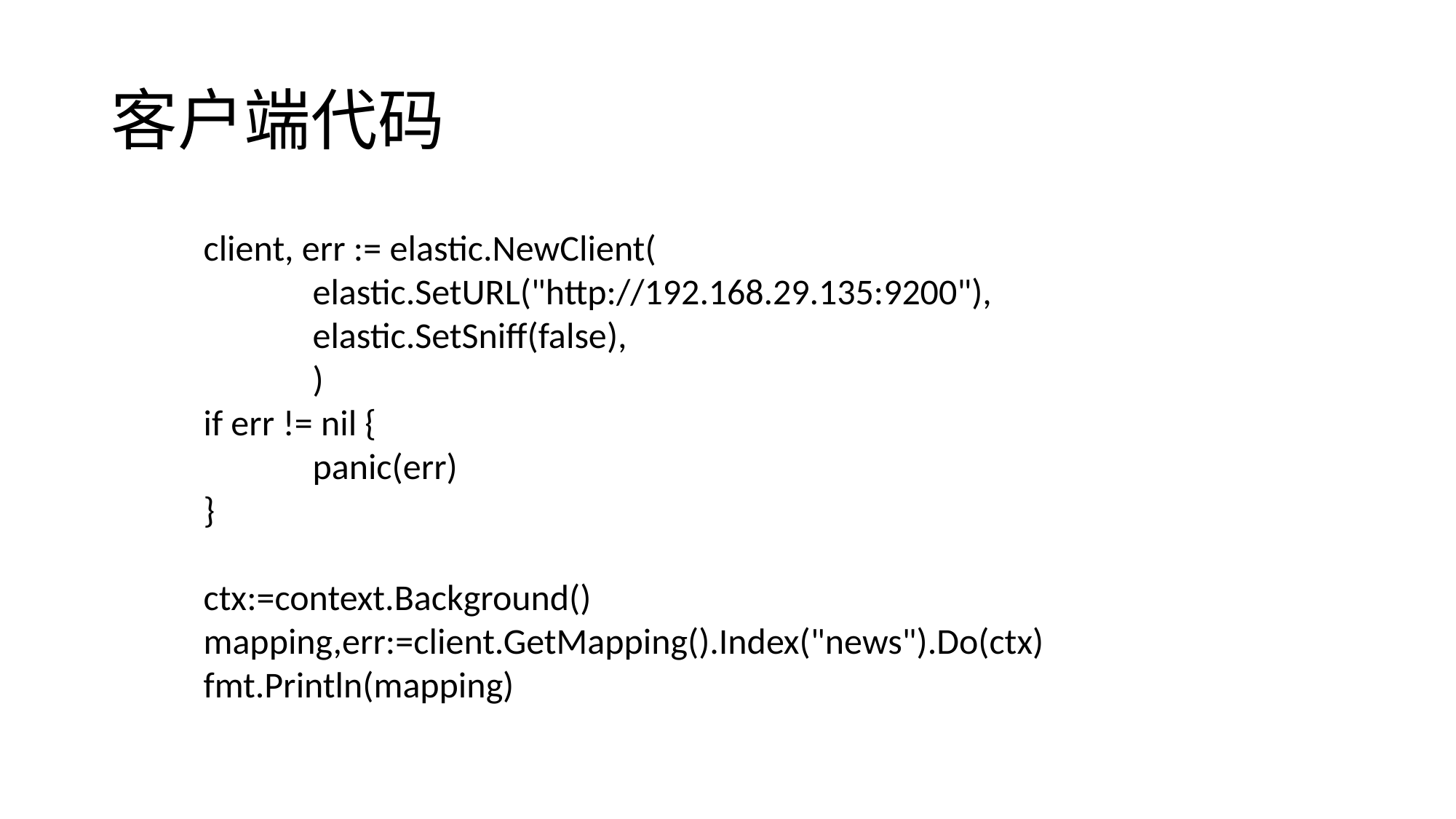

# 客户端代码
	client, err := elastic.NewClient(
		elastic.SetURL("http://192.168.29.135:9200"),
		elastic.SetSniff(false),
		)
	if err != nil {
		panic(err)
	}

	ctx:=context.Background()
	mapping,err:=client.GetMapping().Index("news").Do(ctx)
	fmt.Println(mapping)